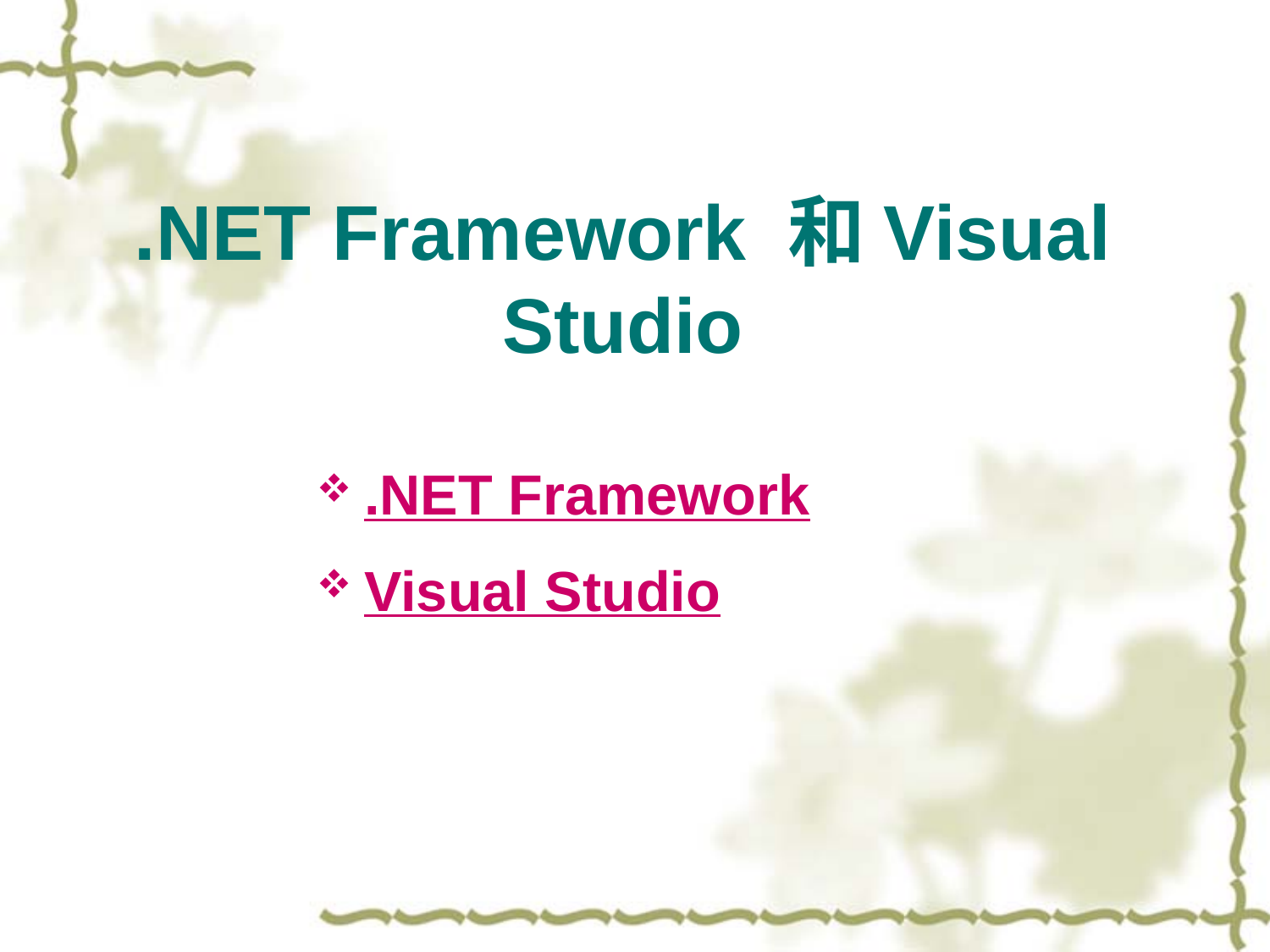

.NET Framework 和Visual Studio
.NET Framework
Visual Studio